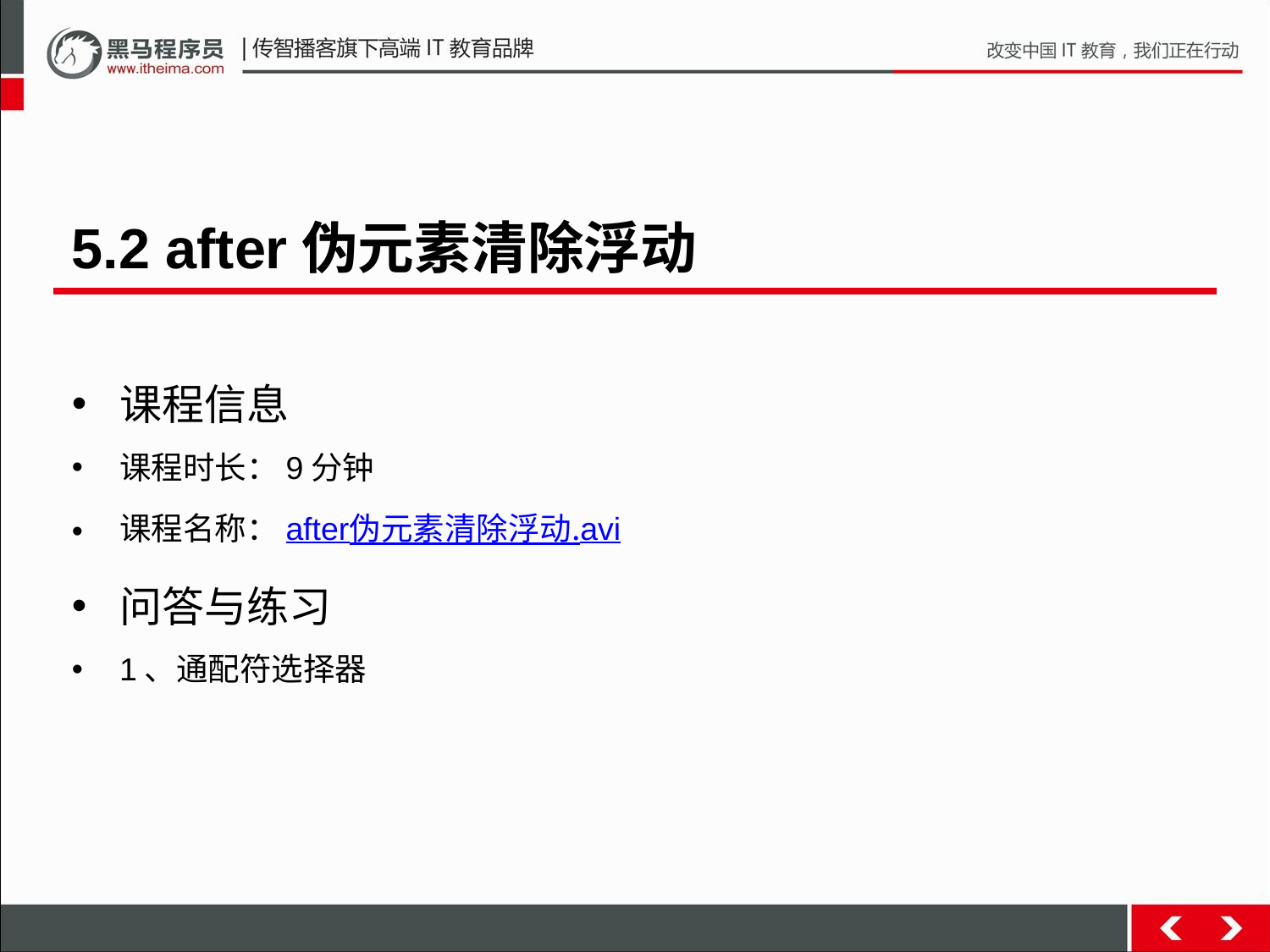

5.2 after伪元素清除浮动
课程信息
课程时长：9分钟
课程名称：after伪元素清除浮动.avi
问答与练习
1、通配符选择器